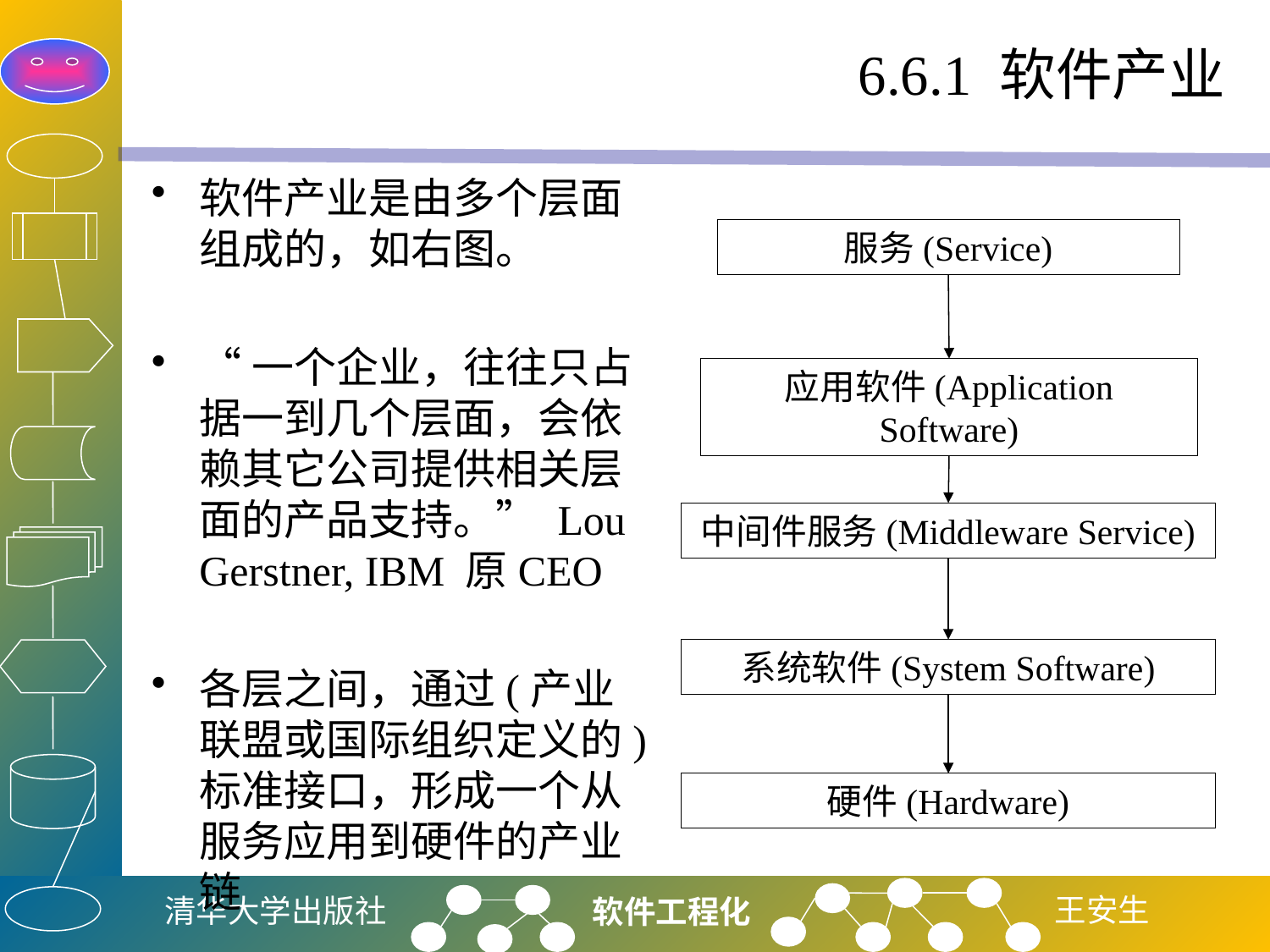

# 6.6.1 软件产业
软件产业是由多个层面组成的，如右图。

“一个企业，往往只占据一到几个层面，会依赖其它公司提供相关层面的产品支持。” Lou Gerstner, IBM 原CEO

各层之间，通过(产业联盟或国际组织定义的)标准接口，形成一个从服务应用到硬件的产业链

服务(Service)
应用软件(Application Software)
中间件服务(Middleware Service)
系统软件(System Software)
硬件(Hardware)